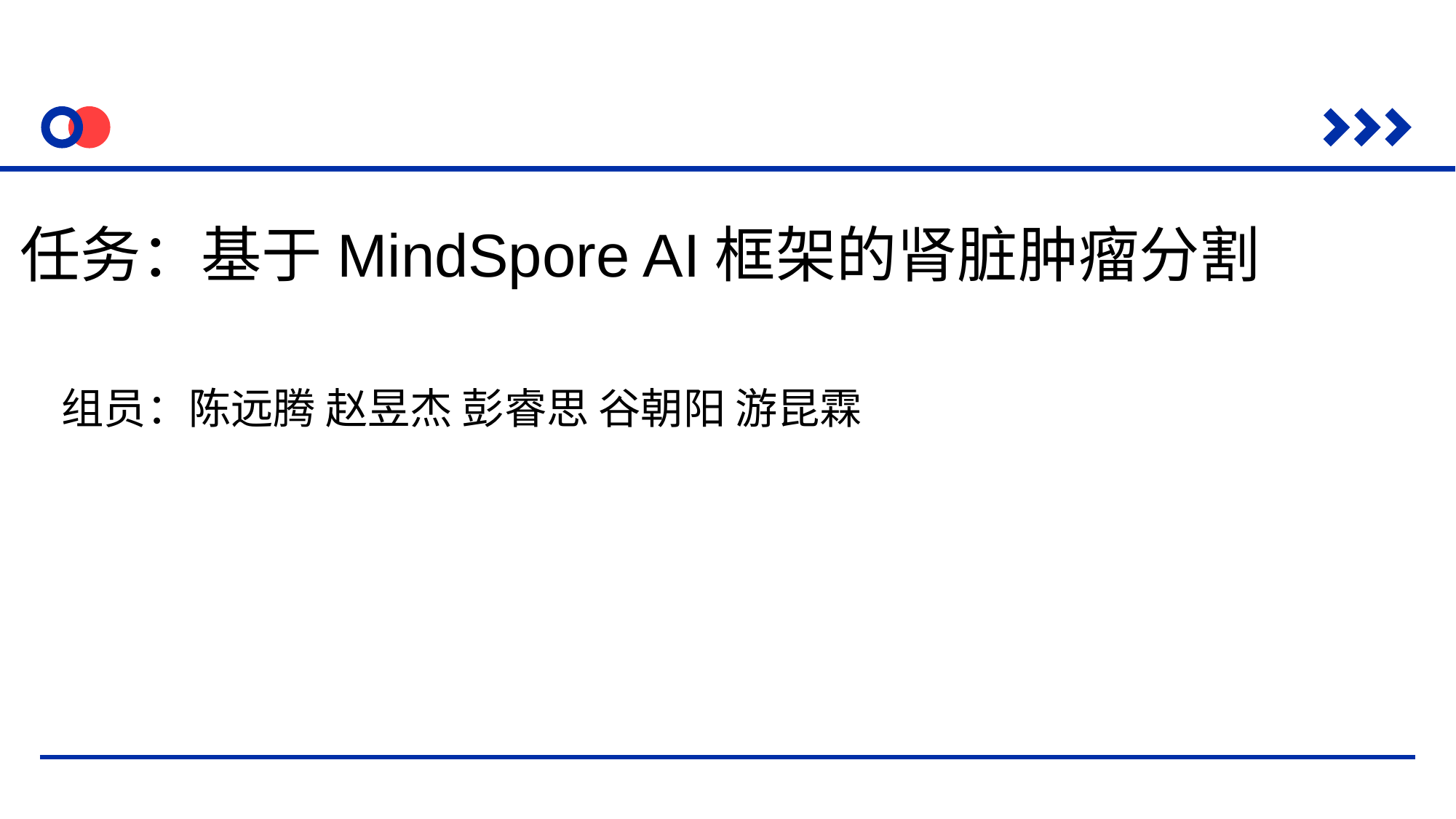

任务：基于MindSpore AI框架的肾脏肿瘤分割
组员：陈远腾 赵昱杰 彭睿思 谷朝阳 游昆霖